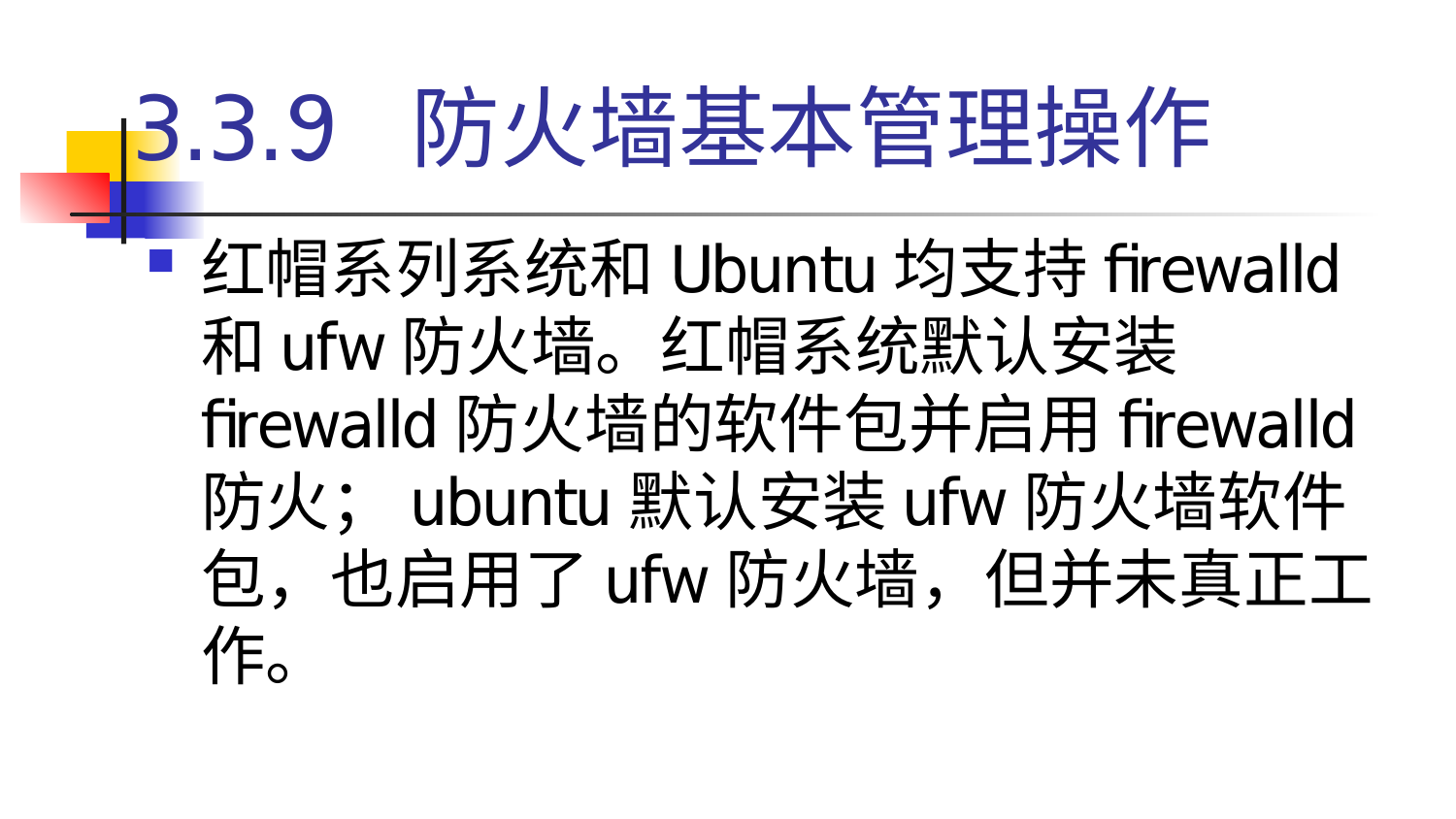

# 3.3.9  防火墙基本管理操作
红帽系列系统和Ubuntu均支持firewalld和ufw防火墙。红帽系统默认安装firewalld防火墙的软件包并启用firewalld防火；ubuntu默认安装ufw防火墙软件包，也启用了ufw防火墙，但并未真正工作。